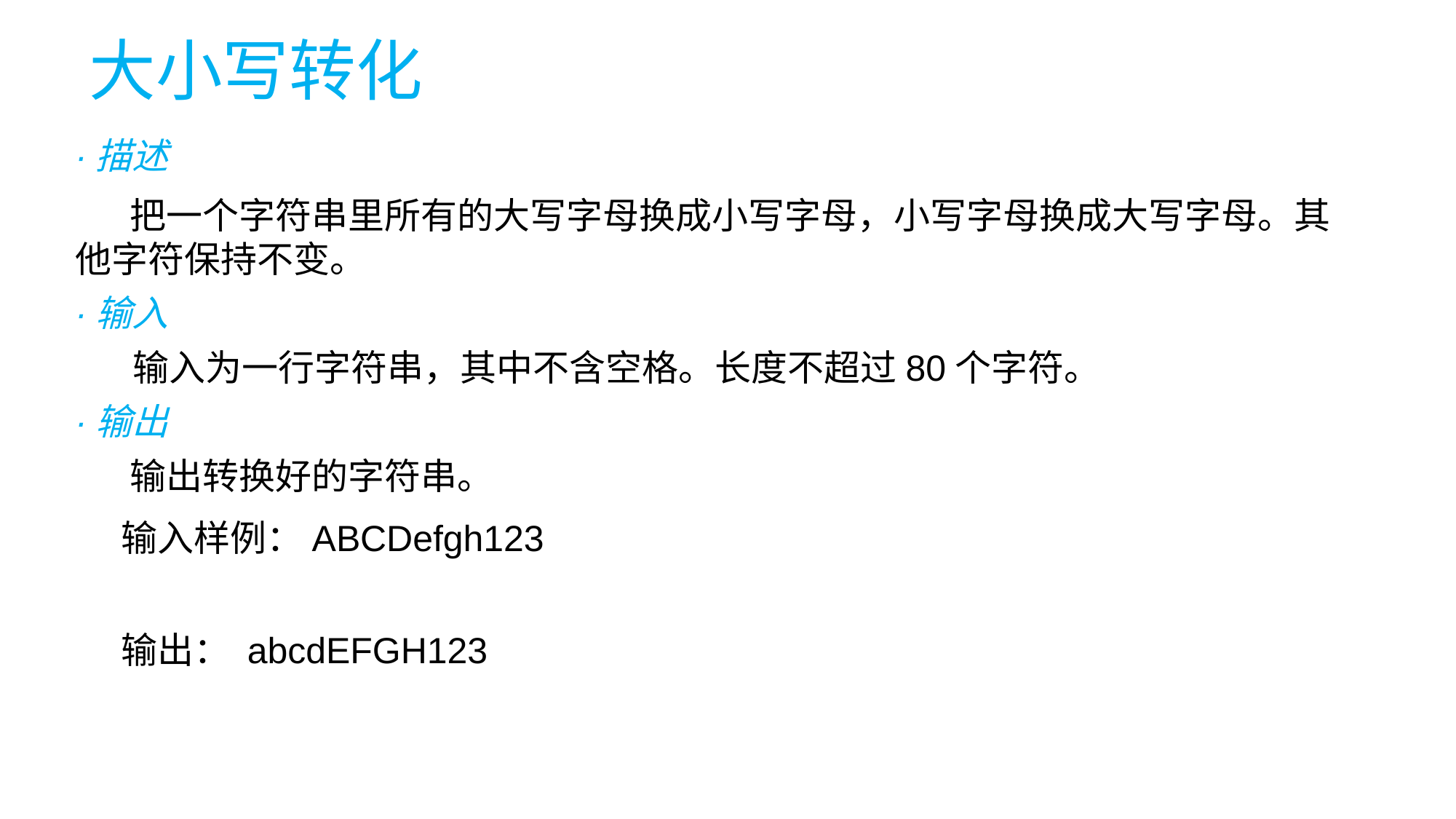

# 大小写转化
·描述
把一个字符串里所有的大写字母换成小写字母，小写字母换成大写字母。其他字符保持不变。
·输入
      输入为一行字符串，其中不含空格。长度不超过80个字符。
·输出
输出转换好的字符串。
输入样例：ABCDefgh123
输出： abcdEFGH123